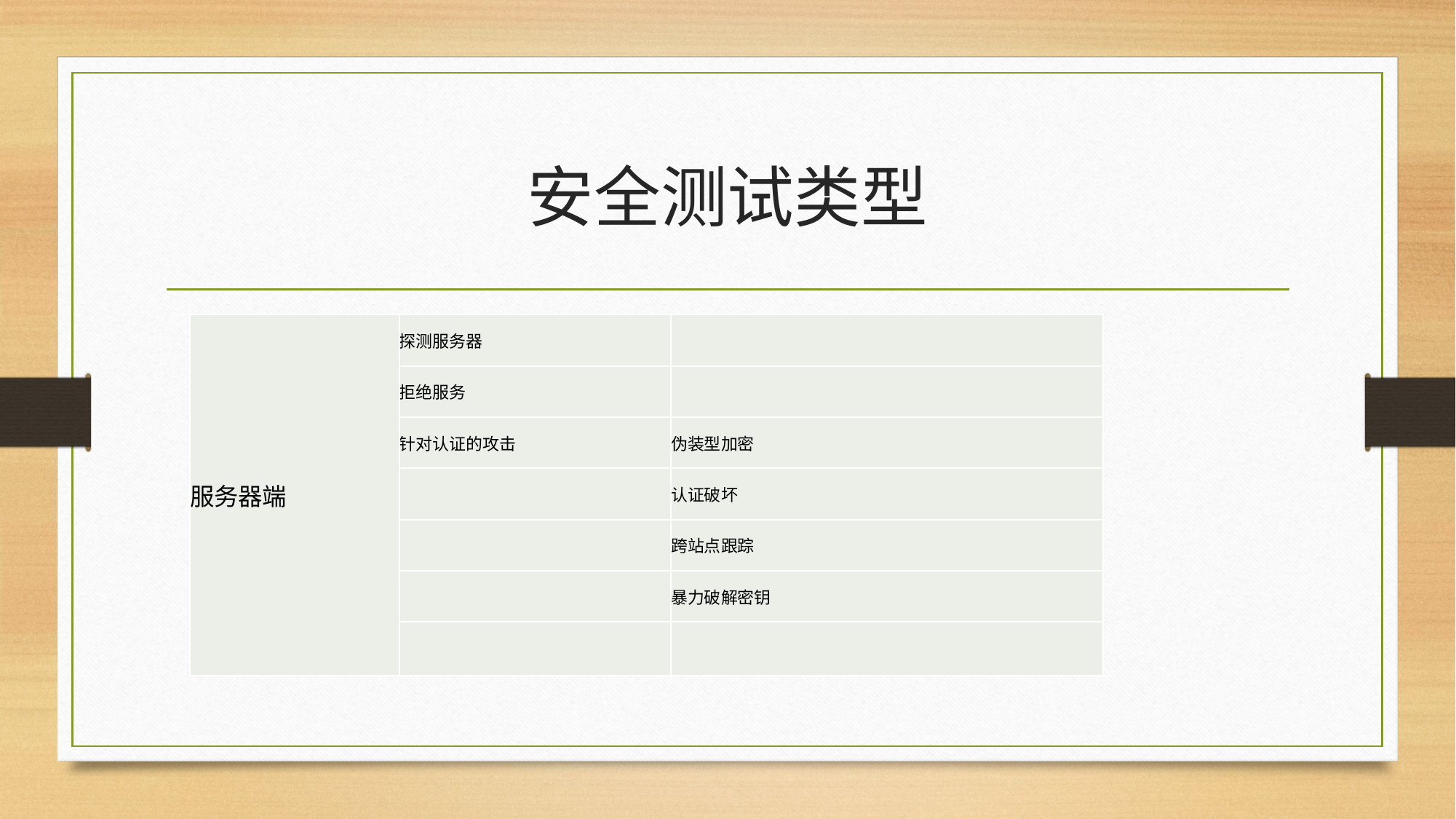

# 安全测试类型
| 服务器端 | 探测服务器 |  |
| --- | --- | --- |
|  | 拒绝服务 |  |
|  | 针对认证的攻击 | 伪装型加密 |
|  |  | 认证破坏 |
|  |  | 跨站点跟踪 |
|  |  | 暴力破解密钥 |
|  |  |  |